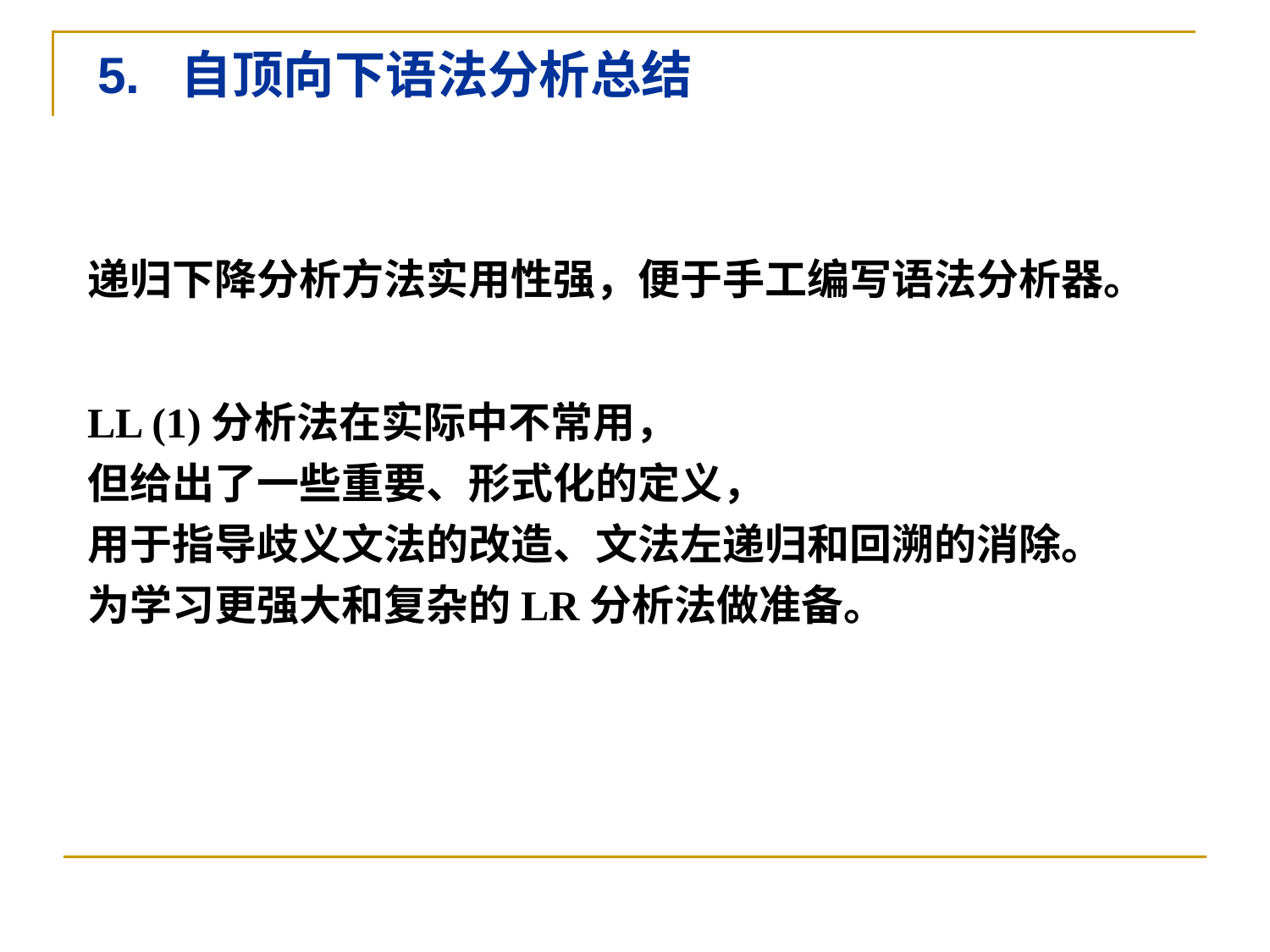

# 5.  自顶向下语法分析总结
递归下降分析方法实用性强，便于手工编写语法分析器。

LL (1)分析法在实际中不常用，
但给出了一些重要、形式化的定义，
用于指导歧义文法的改造、文法左递归和回溯的消除。
为学习更强大和复杂的LR分析法做准备。

116